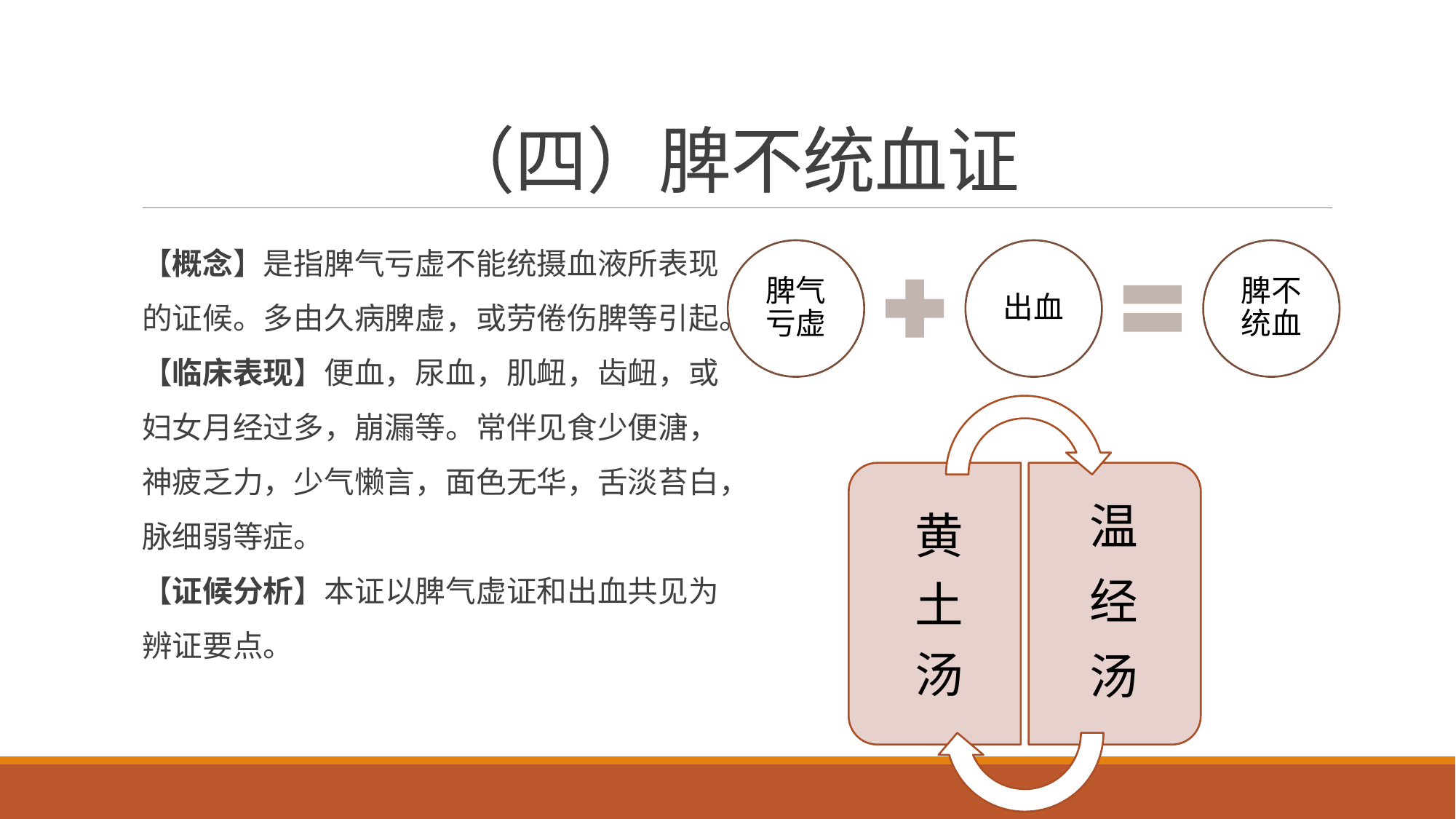

# （四）脾不统血证
脾气亏虚

出血

脾不统血
【概念】是指脾气亏虚不能统摄血液所表现的证候。多由久病脾虚，或劳倦伤脾等引起。
【临床表现】便血，尿血，肌衄，齿衄，或妇女月经过多，崩漏等。常伴见食少便溏，神疲乏力，少气懒言，面色无华，舌淡苔白，脉细弱等症。
【证候分析】本证以脾气虚证和出血共见为辨证要点。
黄
土
汤
温
经
汤